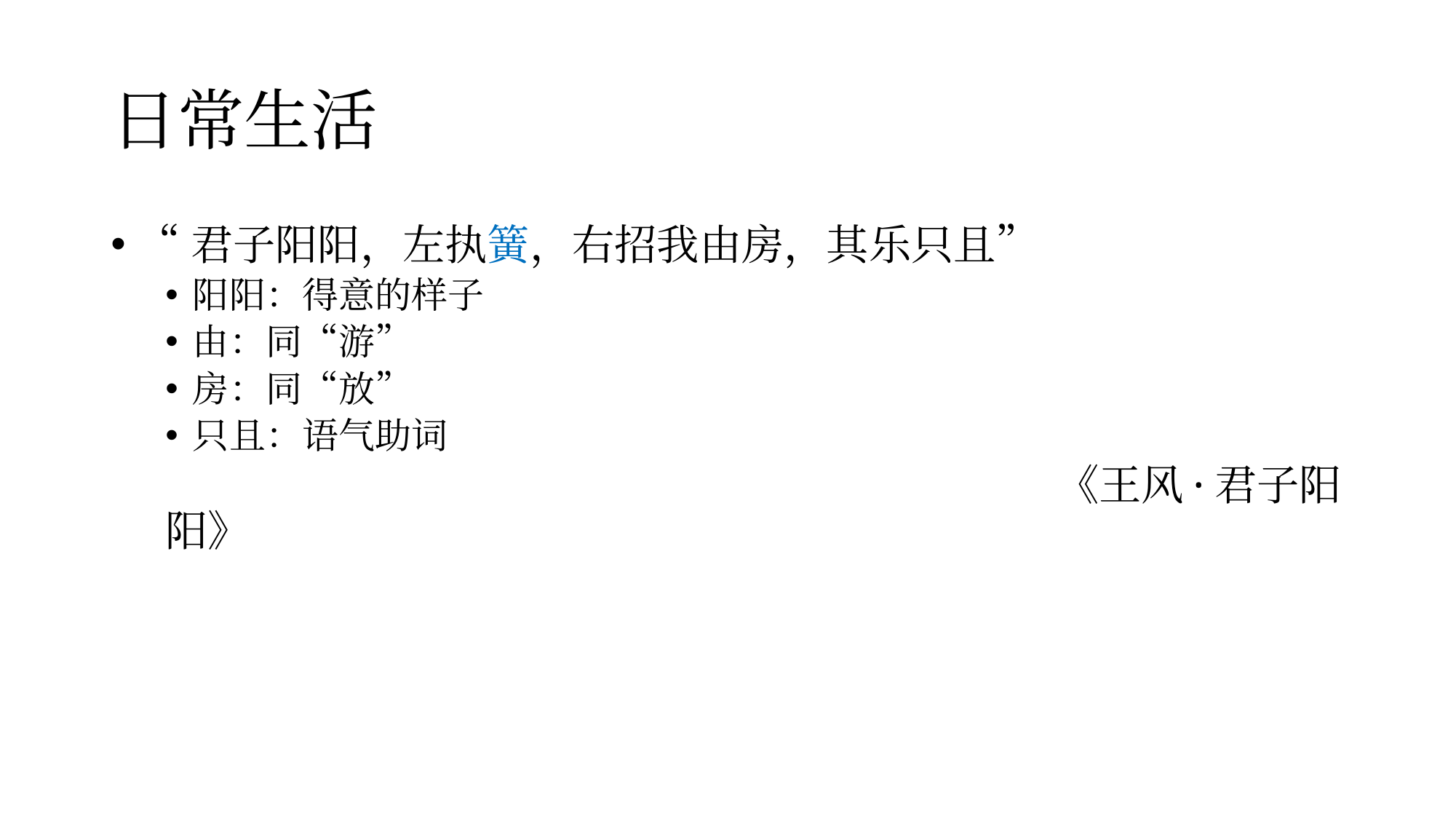

# 日常生活
“君子阳阳，左执簧，右招我由房，其乐只且”
阳阳：得意的样子
由：同“游”
房：同“放”
只且：语气助词
								 《王风·君子阳阳》